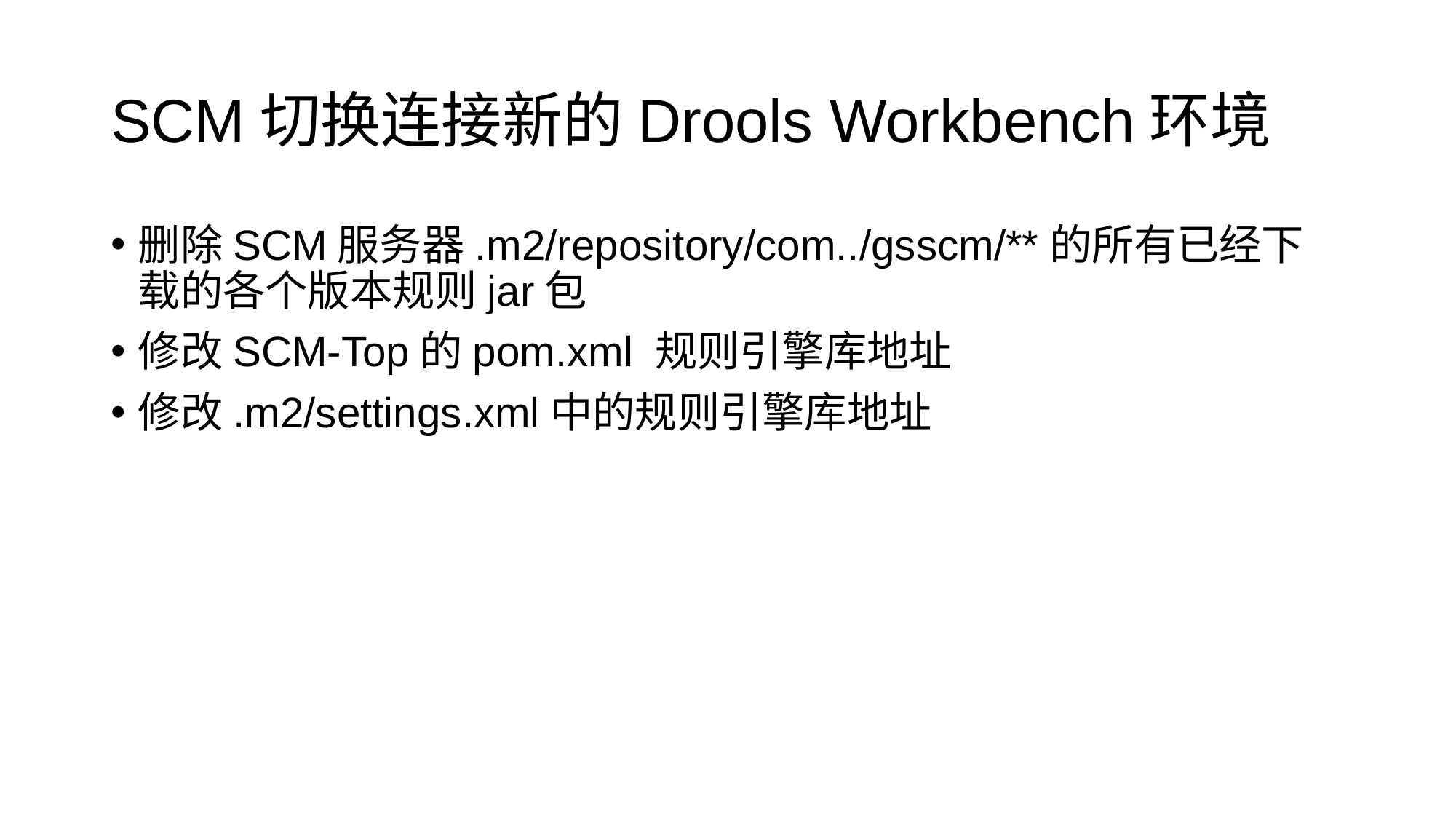

# SCM切换连接新的Drools Workbench环境
删除SCM服务器.m2/repository/com../gsscm/**的所有已经下载的各个版本规则jar包
修改SCM-Top的pom.xml 规则引擎库地址
修改.m2/settings.xml中的规则引擎库地址